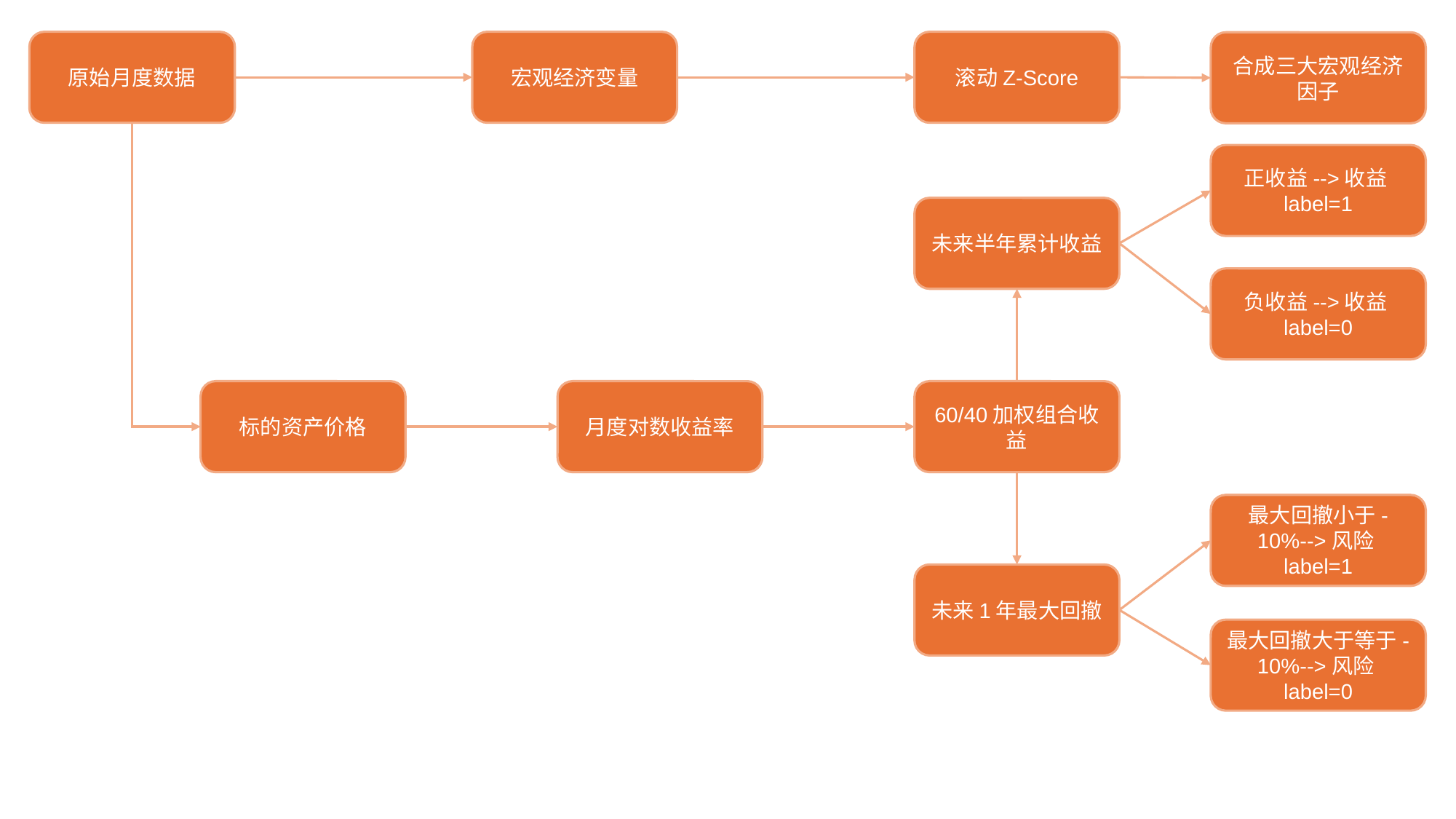

原始月度数据
滚动Z-Score
宏观经济变量
合成三大宏观经济因子
正收益-->收益label=1
未来半年累计收益
负收益-->收益label=0
月度对数收益率
60/40加权组合收益
标的资产价格
最大回撤小于-10%-->风险label=1
未来1年最大回撤
最大回撤大于等于-10%-->风险label=0